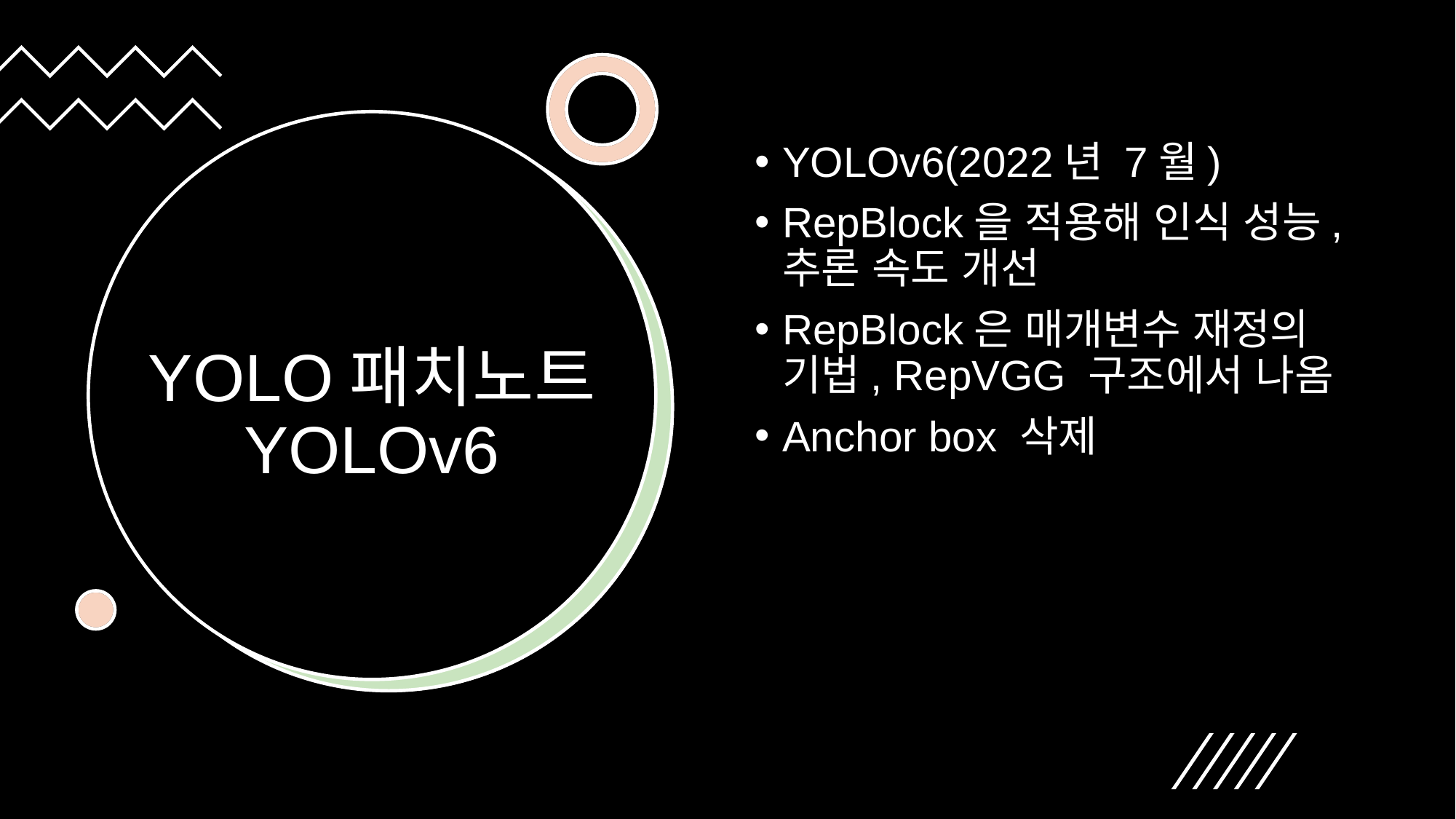

YOLOv6(2022년 7월)
RepBlock을 적용해 인식 성능, 추론 속도 개선
RepBlock은 매개변수 재정의 기법, RepVGG 구조에서 나옴
Anchor box 삭제
# YOLO패치노트 YOLOv6